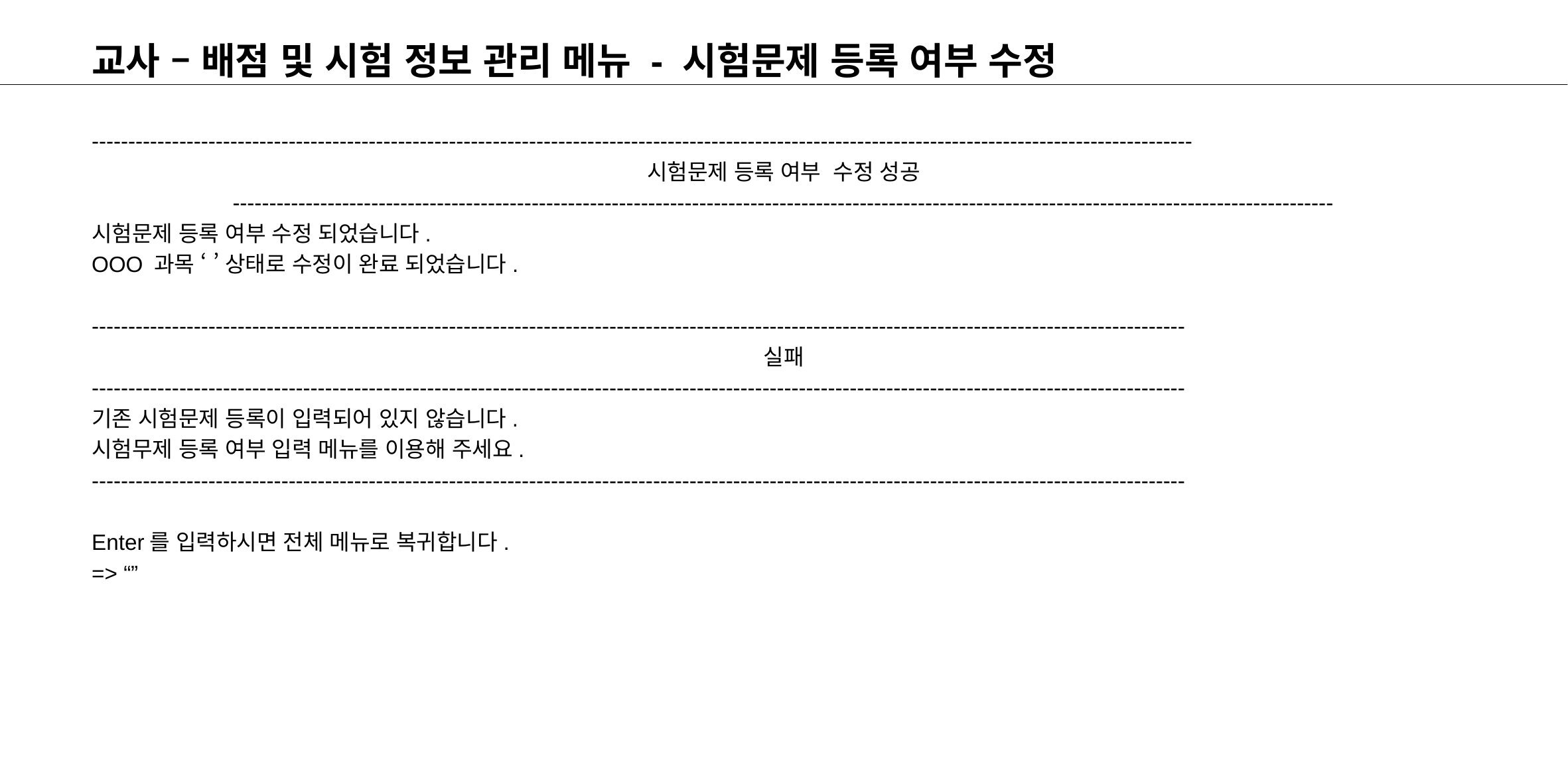

# 교사 – 배점 및 시험 정보 관리 메뉴 - 시험문제 등록 여부 수정
-------------------------------------------------------------------------------------------------------------------------------------------------------
시험문제 등록 여부  수정 성공
-------------------------------------------------------------------------------------------------------------------------------------------------------
시험문제 등록 여부 수정 되었습니다.
OOO 과목 ‘ ’ 상태로 수정이 완료 되었습니다.

------------------------------------------------------------------------------------------------------------------------------------------------------
실패
------------------------------------------------------------------------------------------------------------------------------------------------------
기존 시험문제 등록이 입력되어 있지 않습니다.
시험무제 등록 여부 입력 메뉴를 이용해 주세요.
------------------------------------------------------------------------------------------------------------------------------------------------------

Enter를 입력하시면 전체 메뉴로 복귀합니다.
=> “”